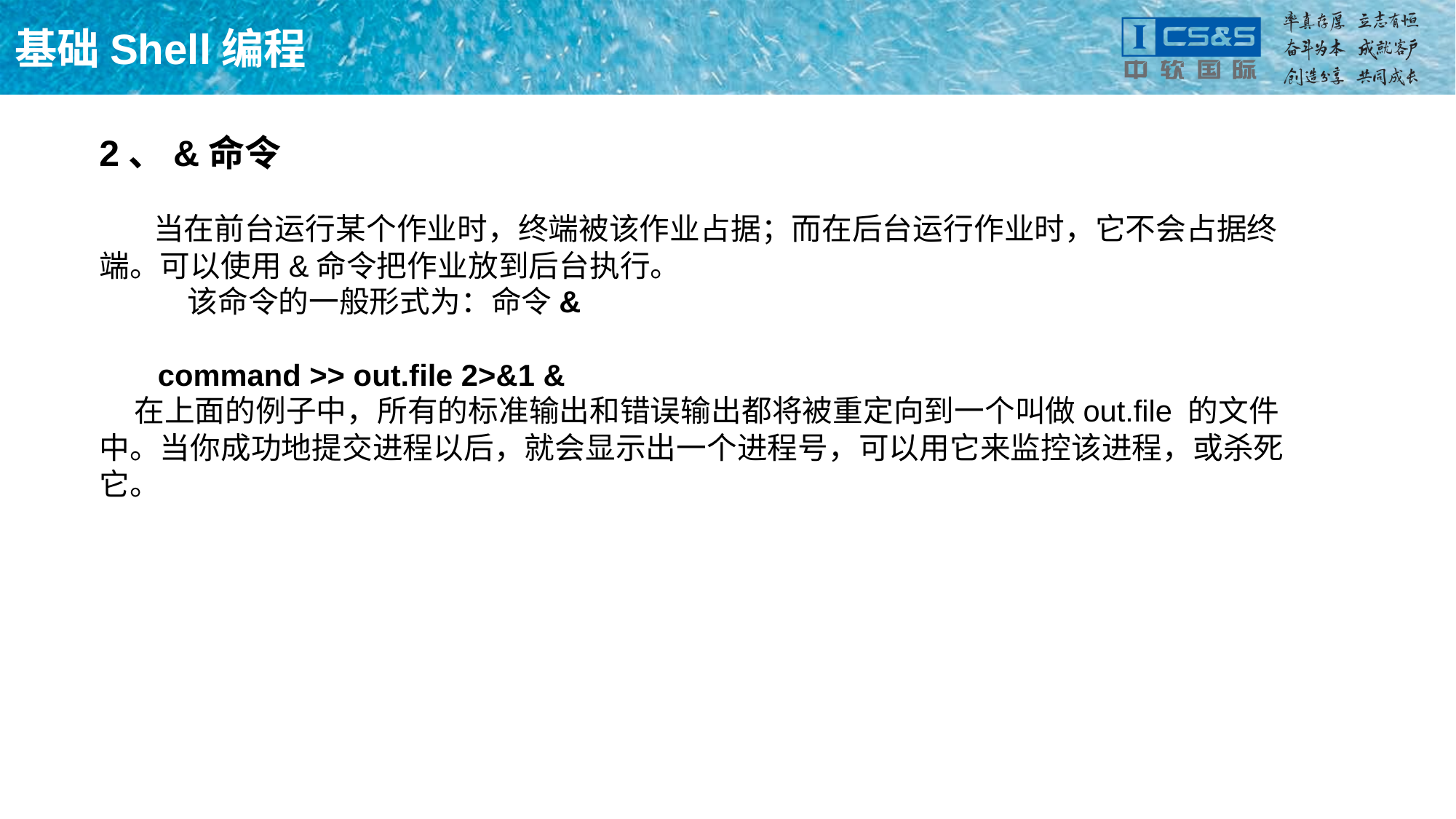

# 基础Shell编程
2、&命令

       当在前台运行某个作业时，终端被该作业占据；而在后台运行作业时，它不会占据终端。可以使用&命令把作业放到后台执行。
            该命令的一般形式为：命令&

       command >> out.file 2>&1 &
    在上面的例子中，所有的标准输出和错误输出都将被重定向到一个叫做out.file 的文件中。当你成功地提交进程以后，就会显示出一个进程号，可以用它来监控该进程，或杀死它。

23